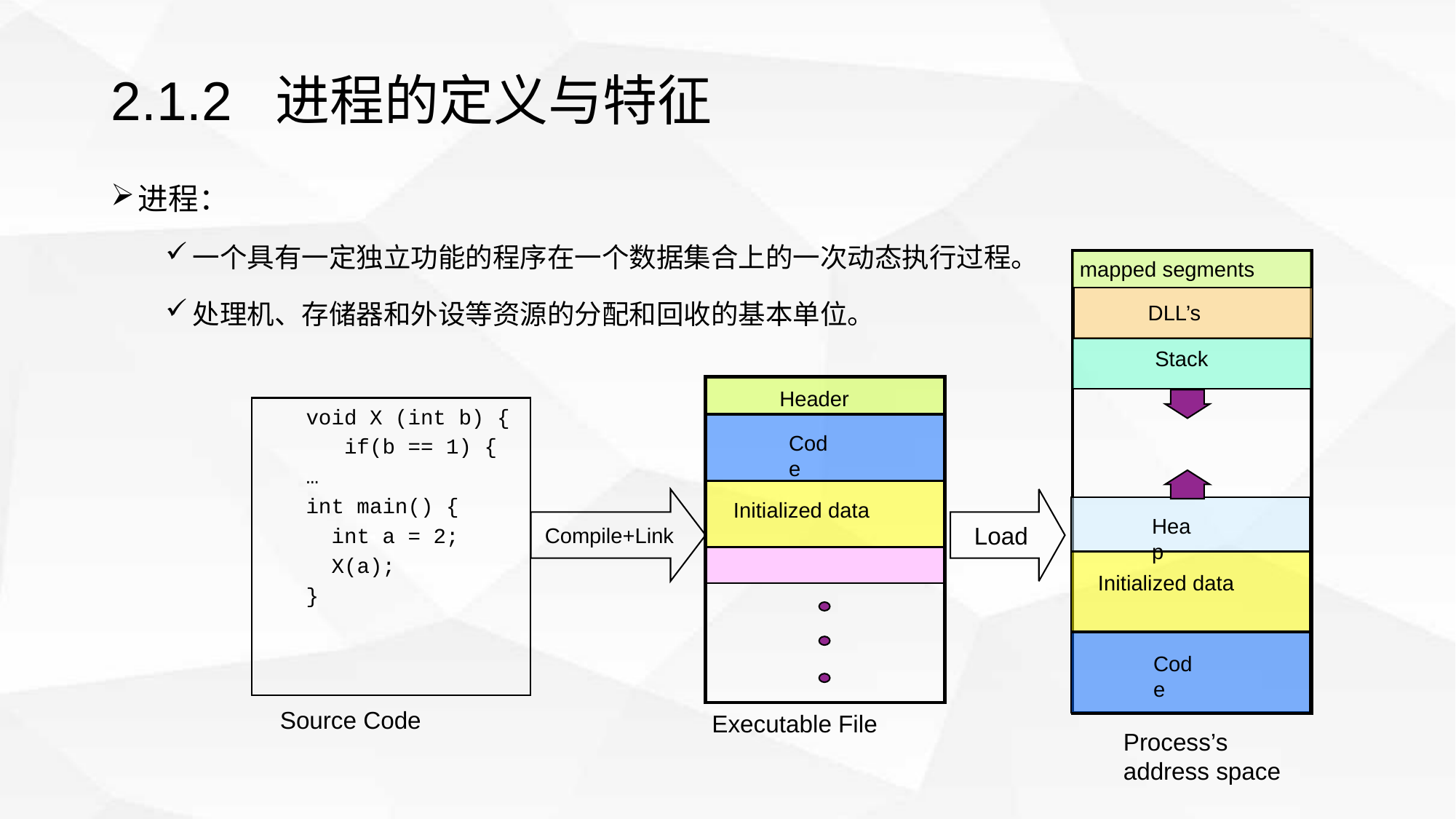

# 2.1.2  进程的定义与特征
进程：
一个具有一定独立功能的程序在一个数据集合上的一次动态执行过程。
处理机、存储器和外设等资源的分配和回收的基本单位。
mapped segments

DLL’s

Stack

Header

void X (int b) {
   if(b == 1) {
…
int main() {
  int a = 2;
  X(a);
}

Code

Compile+Link
Load
Initialized data

Heap

Initialized data

Code

Source Code
Executable File
Process’s
address space